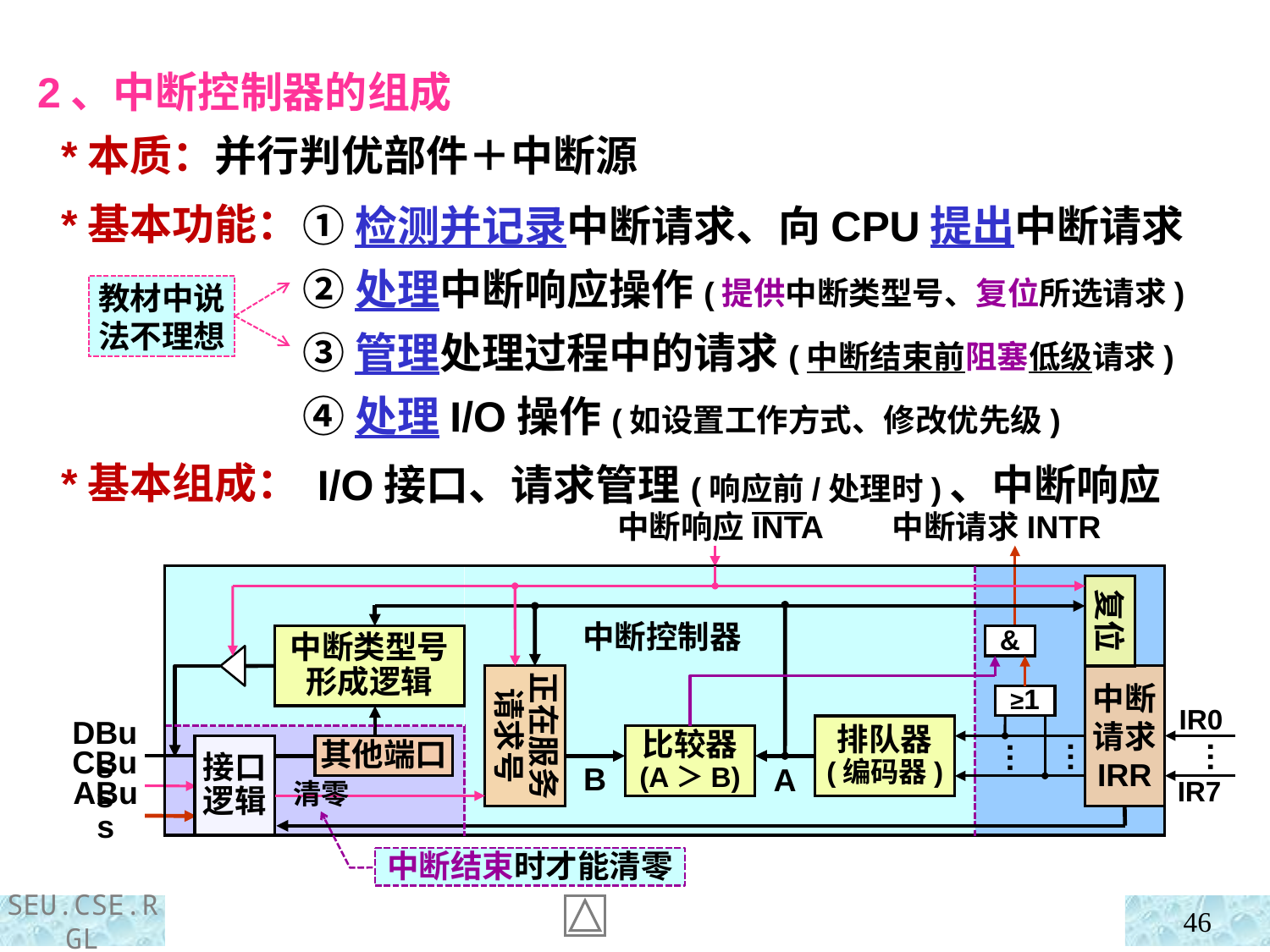

2、中断控制器的组成
  *本质：并行判优部件＋中断源
  *基本功能：

  *基本组成：
①检测并记录中断请求、向CPU提出中断请求
②处理中断响应操作(提供中断类型号、复位所选请求)
③管理处理过程中的请求(中断结束前阻塞低级请求)
④处理I/O操作(如设置工作方式、修改优先级)
教材中说法不理想
I/O接口、请求管理(响应前/处理时)、中断响应
中断响应INTA       中断请求INTR

IR0

DBus
…
CBus
IR7
ABus
复位
中断控制器
&
中断类型号
形成逻辑

中断
请求
IRR
≥1
排队器
(编码器)
接口逻辑
其他端口
…
…
A
正在服务
请求号
比较器
(A＞B)
B
清零
中断结束时才能清零

46